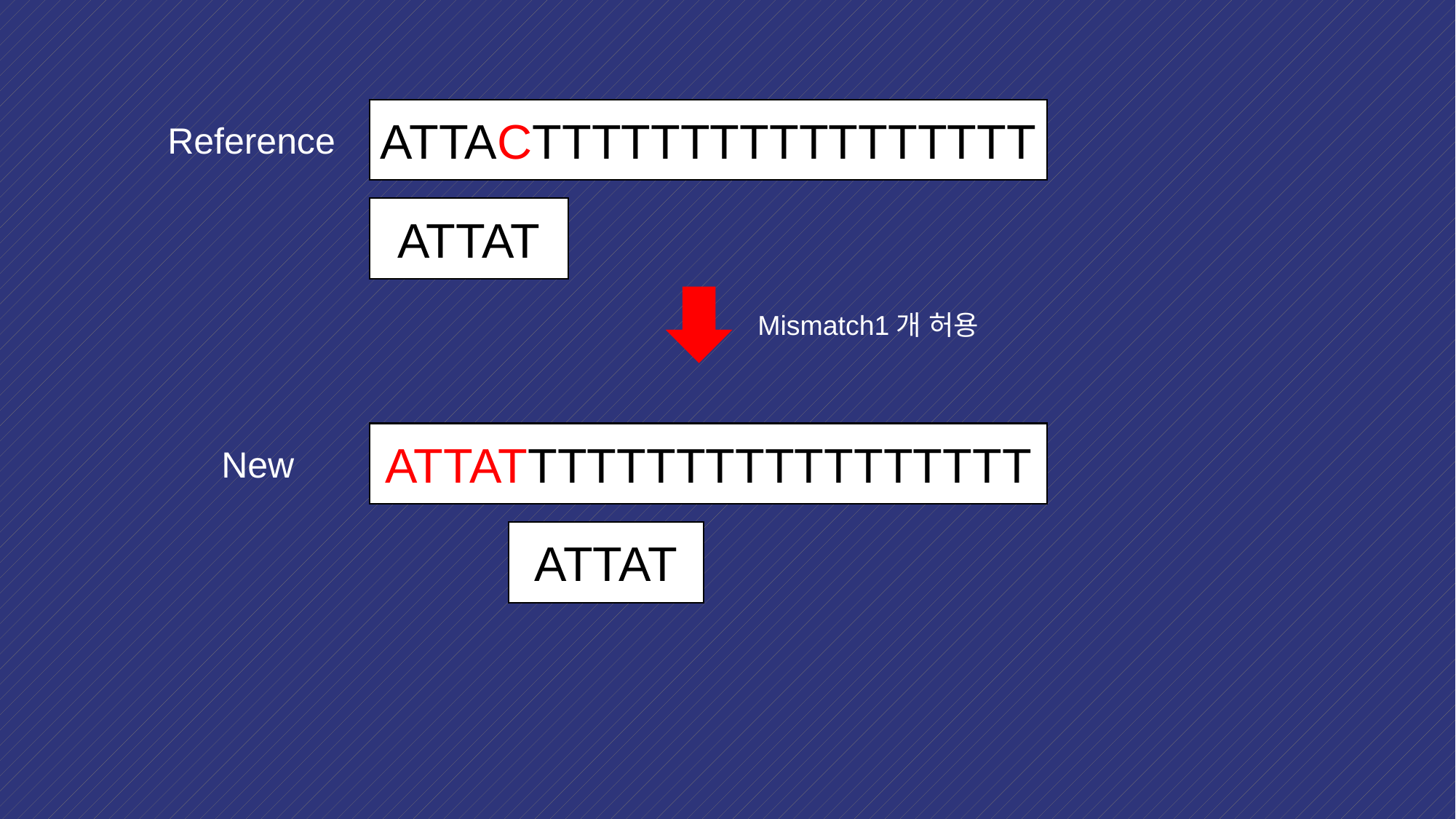

ATTACTTTTTTTTTTTTTTTTT
Reference
ATTAT

Mismatch1개 허용
ATTATTTTTTTTTTTTTTTTTT
New
ATTAT